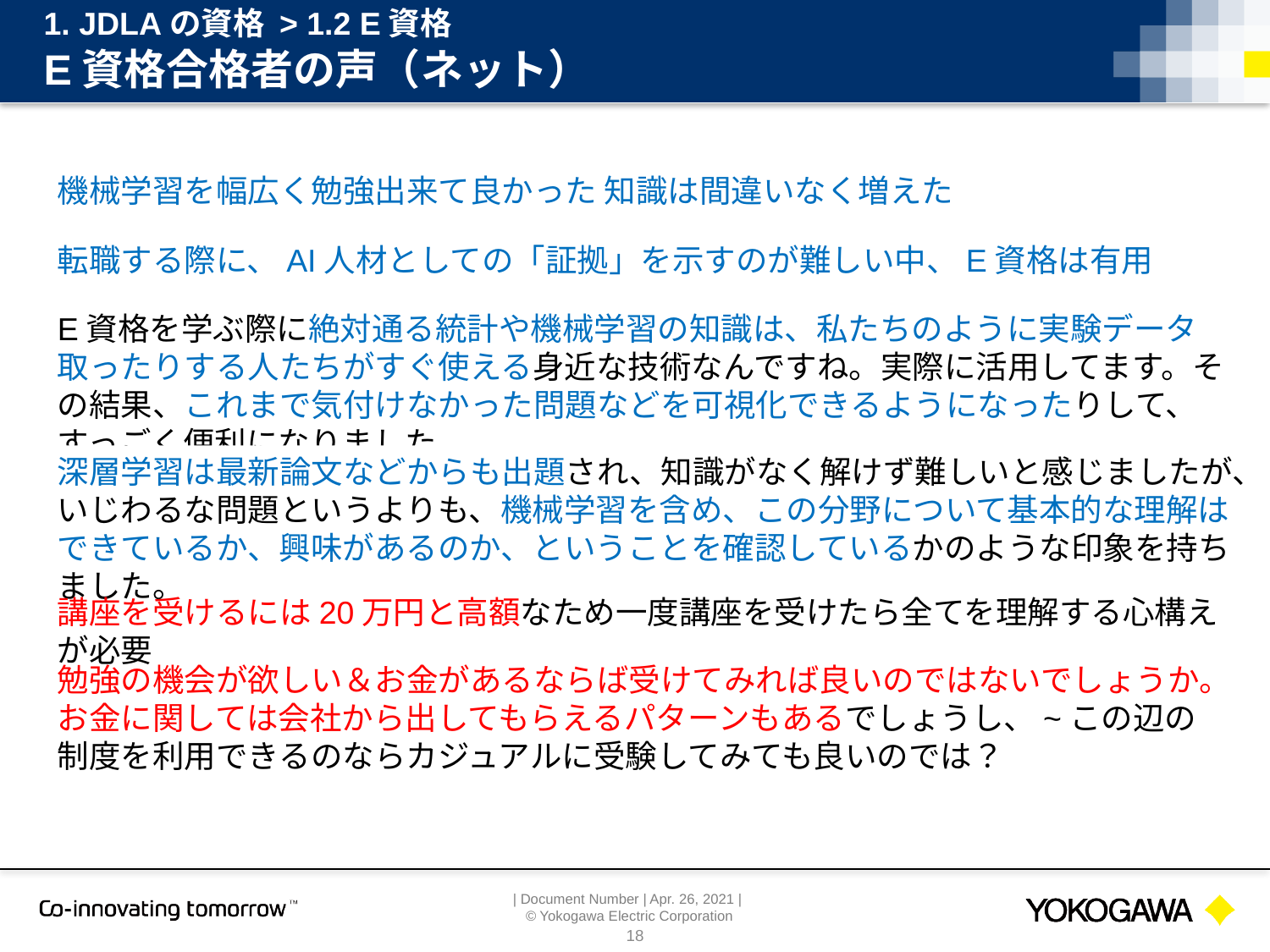

1. JDLAの資格 > 1.2 E資格
# E資格合格者の声（ネット）
機械学習を幅広く勉強出来て良かった 知識は間違いなく増えた
転職する際に、AI人材としての「証拠」を示すのが難しい中、E資格は有用
E資格を学ぶ際に絶対通る統計や機械学習の知識は、私たちのように実験データ取ったりする人たちがすぐ使える身近な技術なんですね。実際に活用してます。その結果、これまで気付けなかった問題などを可視化できるようになったりして、すっごく便利になりました。
深層学習は最新論文などからも出題され、知識がなく解けず難しいと感じましたが、いじわるな問題というよりも、機械学習を含め、この分野について基本的な理解はできているか、興味があるのか、ということを確認しているかのような印象を持ちました。
講座を受けるには20万円と高額なため一度講座を受けたら全てを理解する心構えが必要
勉強の機会が欲しい＆お金があるならば受けてみれば良いのではないでしょうか。お金に関しては会社から出してもらえるパターンもあるでしょうし、~この辺の制度を利用できるのならカジュアルに受験してみても良いのでは？
18